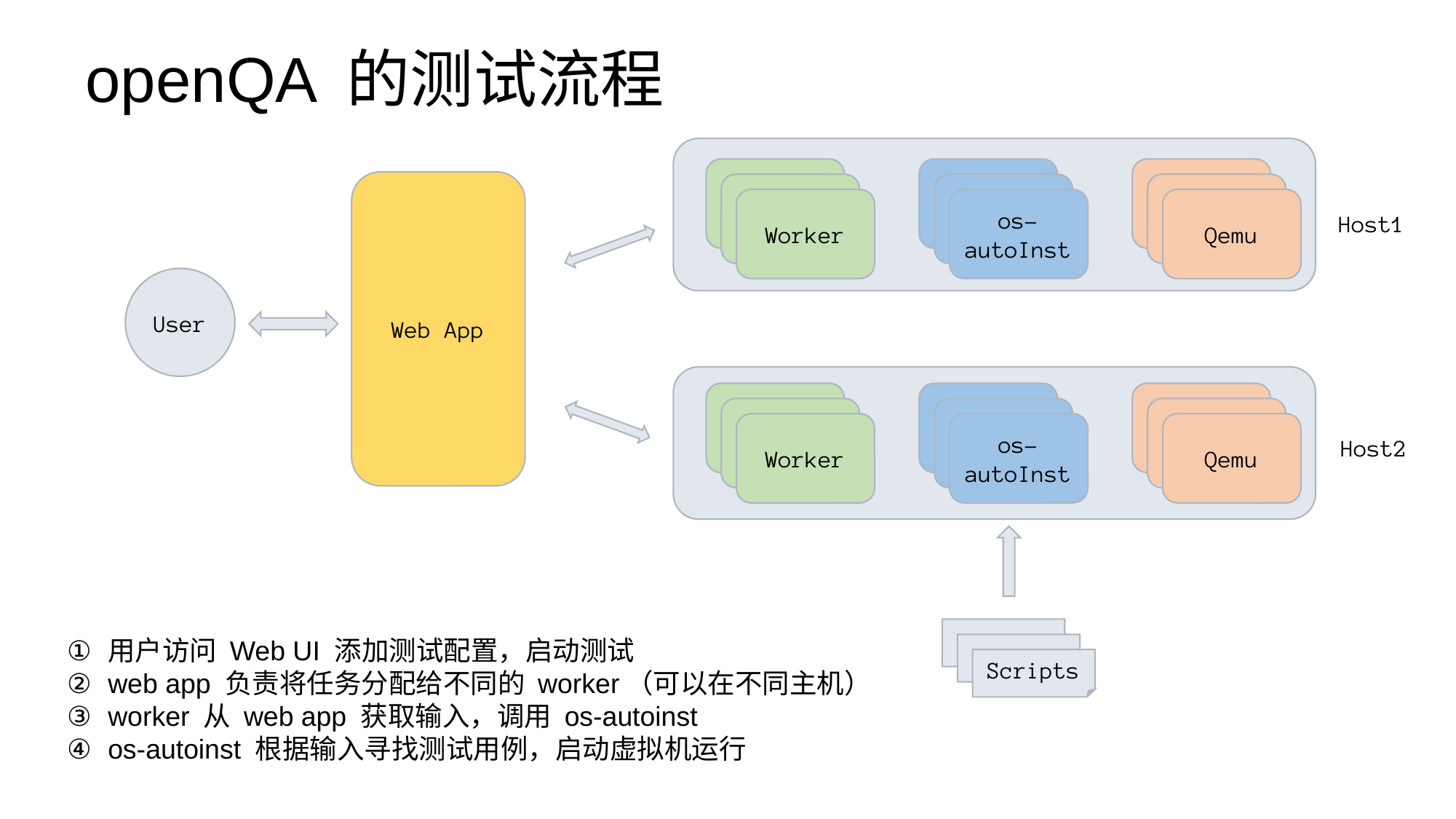

openQA 的测试流程

Web App

Worker
os-autoInst
Qemu
Host1

User

Worker
os-autoInst
Qemu
Host2

用户访问 Web UI 添加测试配置，启动测试
web app 负责将任务分配给不同的 worker（可以在不同主机）
worker 从 web app 获取输入，调用 os-autoinst
os-autoinst 根据输入寻找测试用例，启动虚拟机运行

Scripts